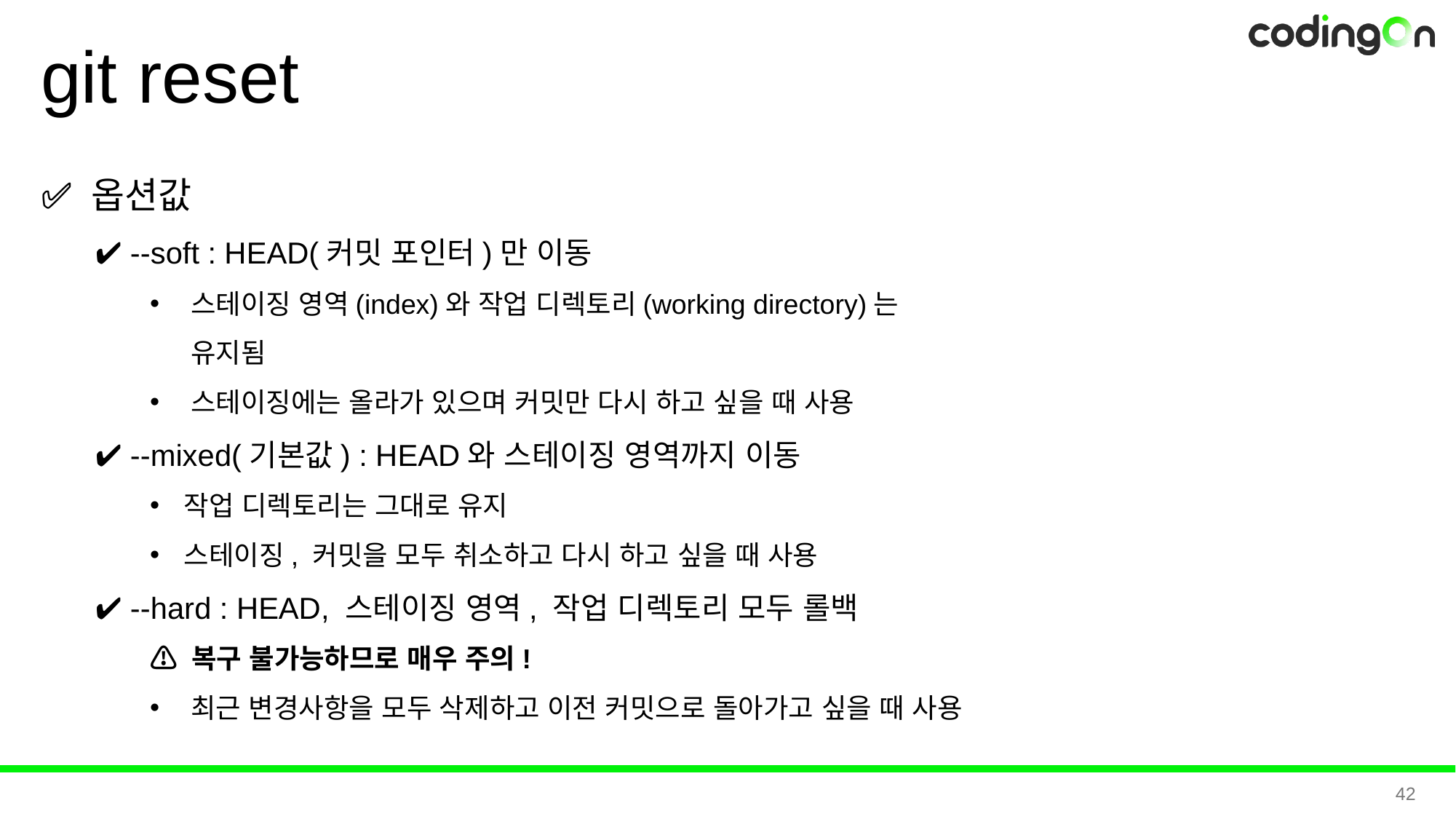

# git reset
✅ 옵션값
✔️ --soft : HEAD(커밋 포인터)만 이동
스테이징 영역(index)와 작업 디렉토리(working directory)는 유지됨
스테이징에는 올라가 있으며 커밋만 다시 하고 싶을 때 사용
✔️ --mixed(기본값) : HEAD와 스테이징 영역까지 이동
작업 디렉토리는 그대로 유지
스테이징, 커밋을 모두 취소하고 다시 하고 싶을 때 사용
✔️ --hard : HEAD, 스테이징 영역, 작업 디렉토리 모두 롤백
⚠️ 복구 불가능하므로 매우 주의!
최근 변경사항을 모두 삭제하고 이전 커밋으로 돌아가고 싶을 때 사용
42